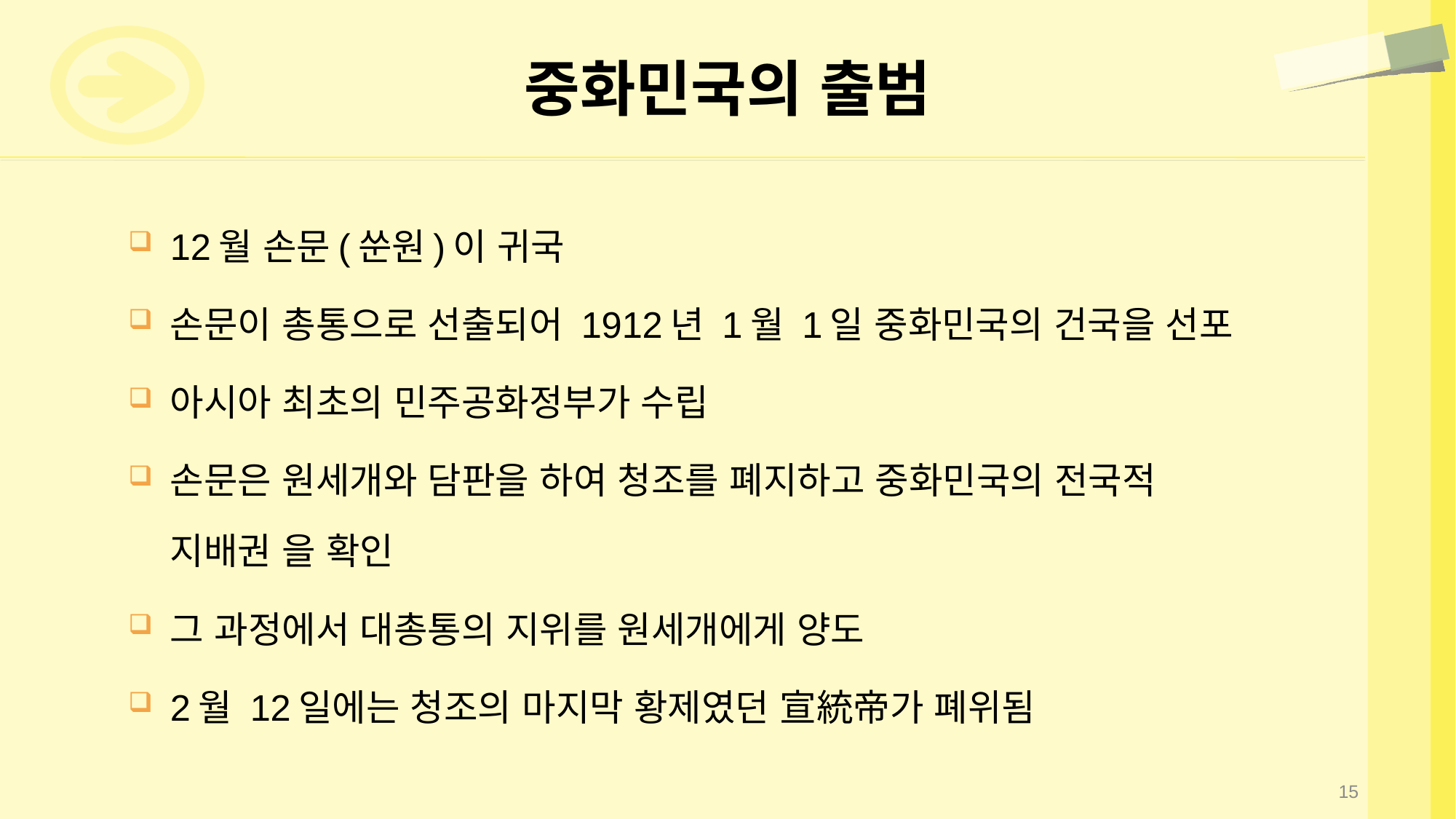

# 중화민국의 출범
12월 손문(쑨원)이 귀국
손문이 총통으로 선출되어 1912년 1월 1일 중화민국의 건국을 선포
아시아 최초의 민주공화정부가 수립
손문은 원세개와 담판을 하여 청조를 폐지하고 중화민국의 전국적 지배권 을 확인
그 과정에서 대총통의 지위를 원세개에게 양도
2월 12일에는 청조의 마지막 황제였던 宣統帝가 폐위됨

15